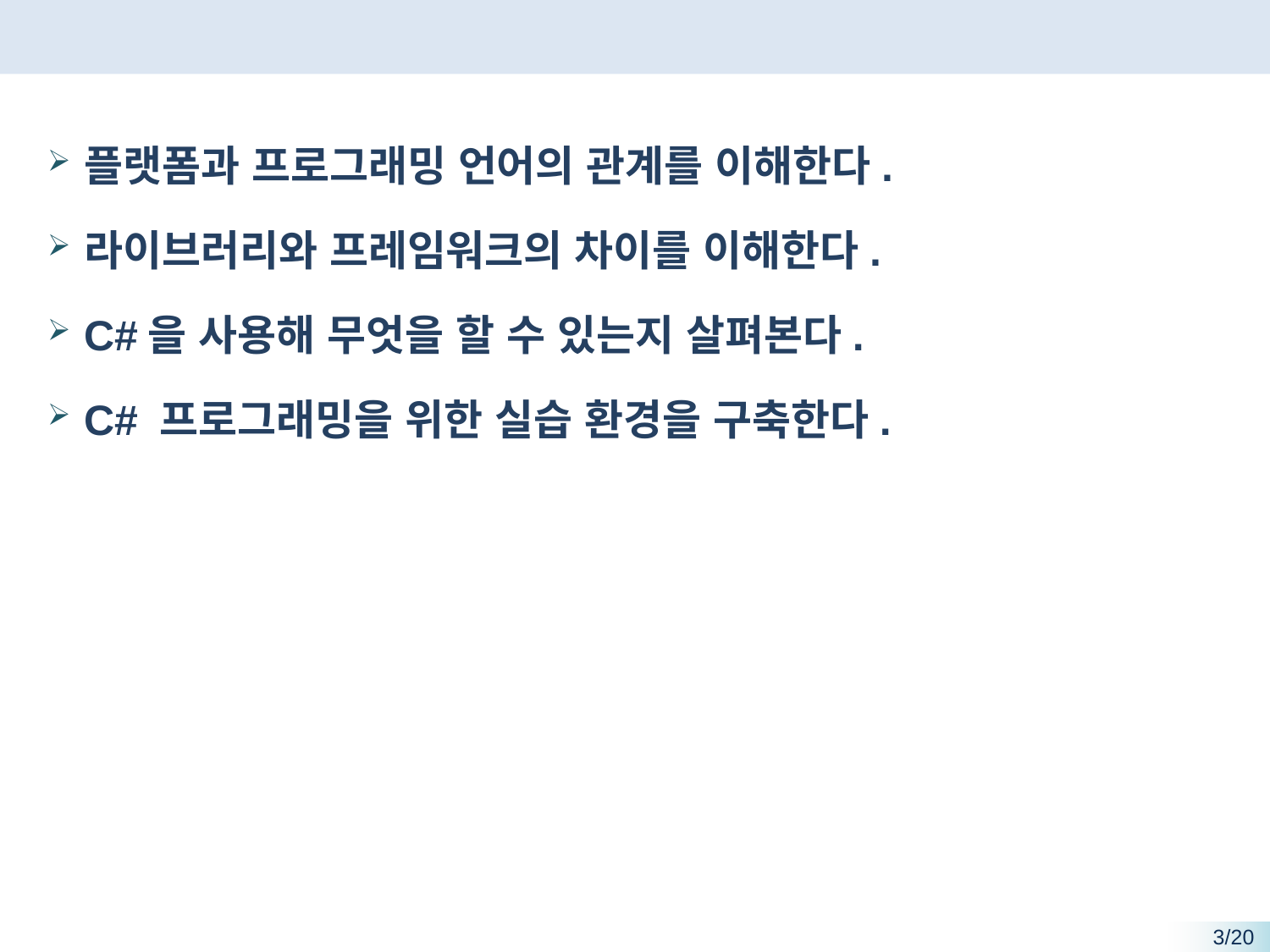

#
플랫폼과 프로그래밍 언어의 관계를 이해한다.
라이브러리와 프레임워크의 차이를 이해한다.
C#을 사용해 무엇을 할 수 있는지 살펴본다.
C# 프로그래밍을 위한 실습 환경을 구축한다.